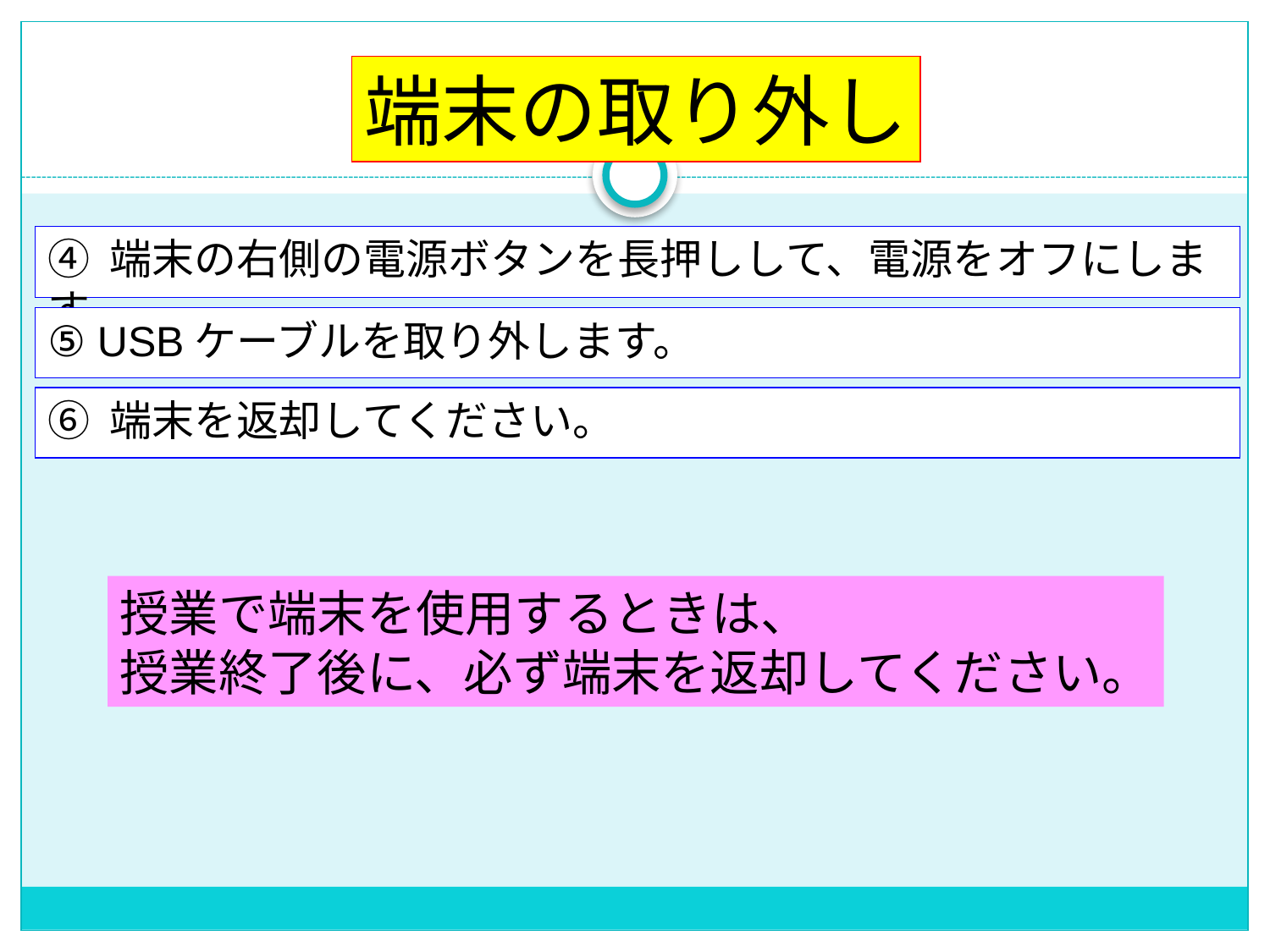

端末の取り外し
# ④ 端末の右側の電源ボタンを長押しして、電源をオフにします。
⑤ USBケーブルを取り外します。
⑥ 端末を返却してください。
授業で端末を使用するときは、
授業終了後に、必ず端末を返却してください。